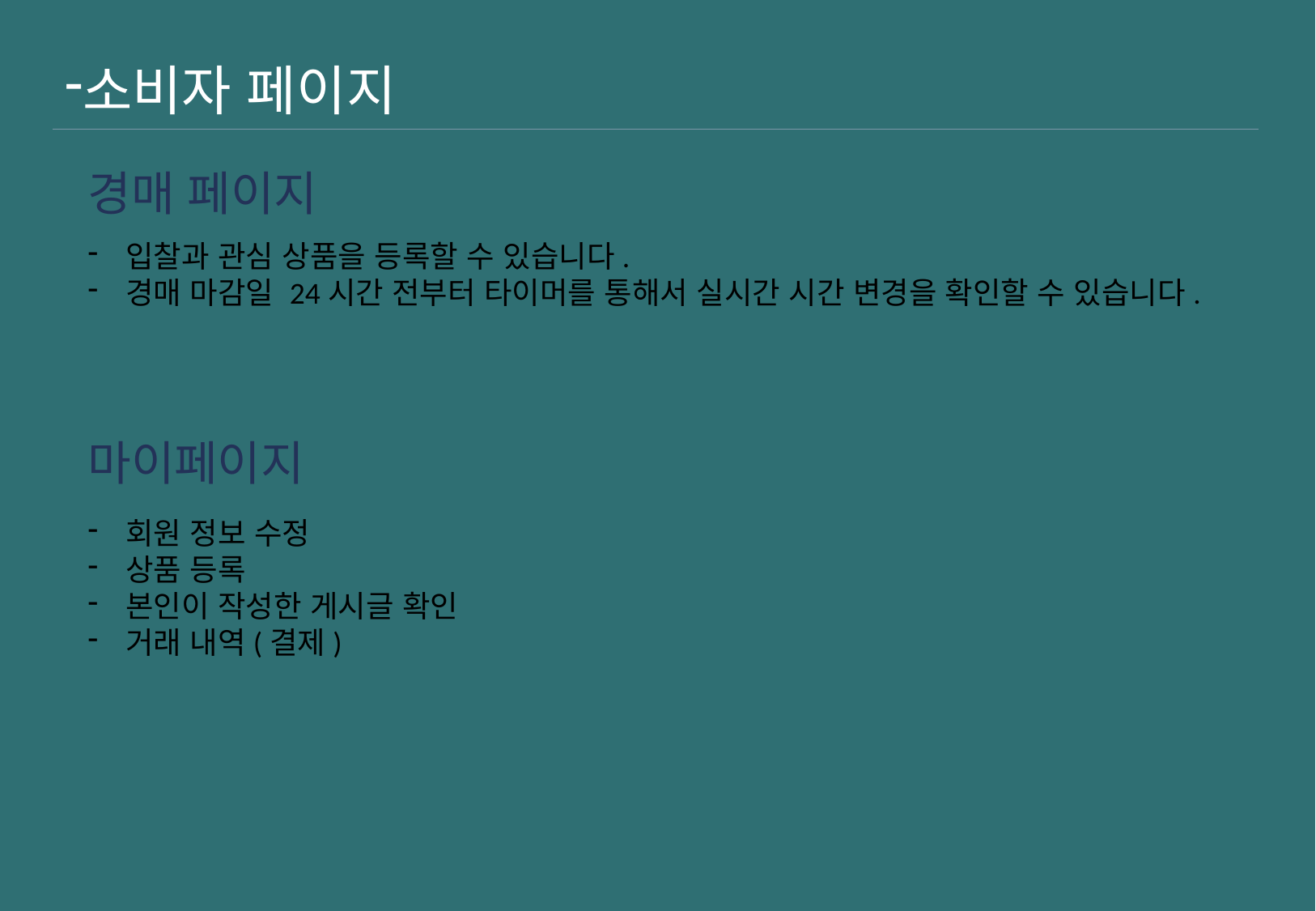

소비자 페이지
경매 페이지
입찰과 관심 상품을 등록할 수 있습니다.
경매 마감일 24시간 전부터 타이머를 통해서 실시간 시간 변경을 확인할 수 있습니다.

마이페이지
회원 정보 수정
상품 등록
본인이 작성한 게시글 확인
거래 내역(결제)